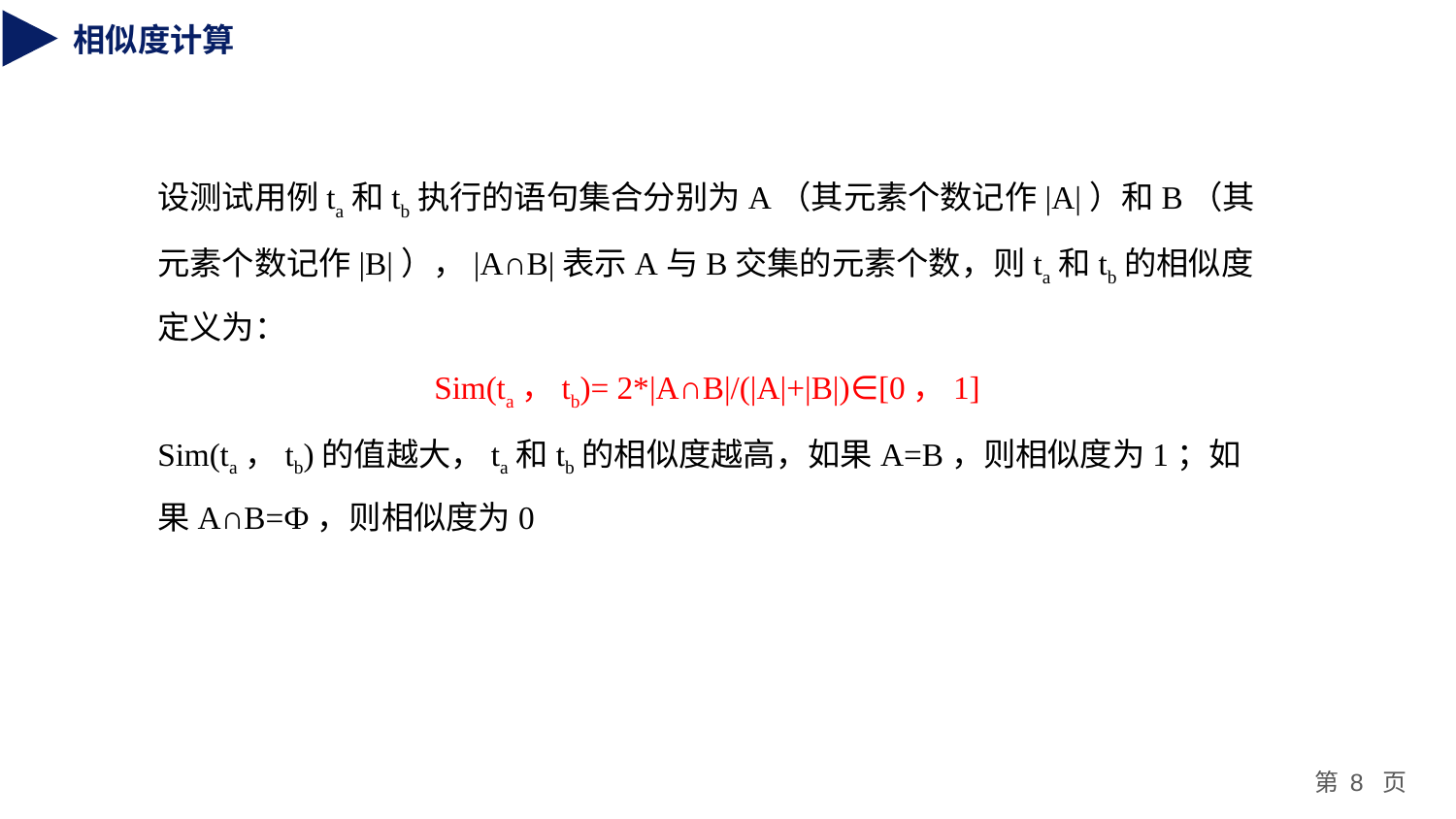

相似度计算
设测试用例ta和tb执行的语句集合分别为A（其元素个数记作|A|）和B（其元素个数记作|B|），|A∩B|表示A与B交集的元素个数，则ta和tb的相似度定义为：
Sim(ta，tb)= 2*|A∩B|/(|A|+|B|)∈[0，1]
Sim(ta，tb)的值越大，ta和tb的相似度越高，如果A=B，则相似度为1；如果A∩B=Ф，则相似度为0